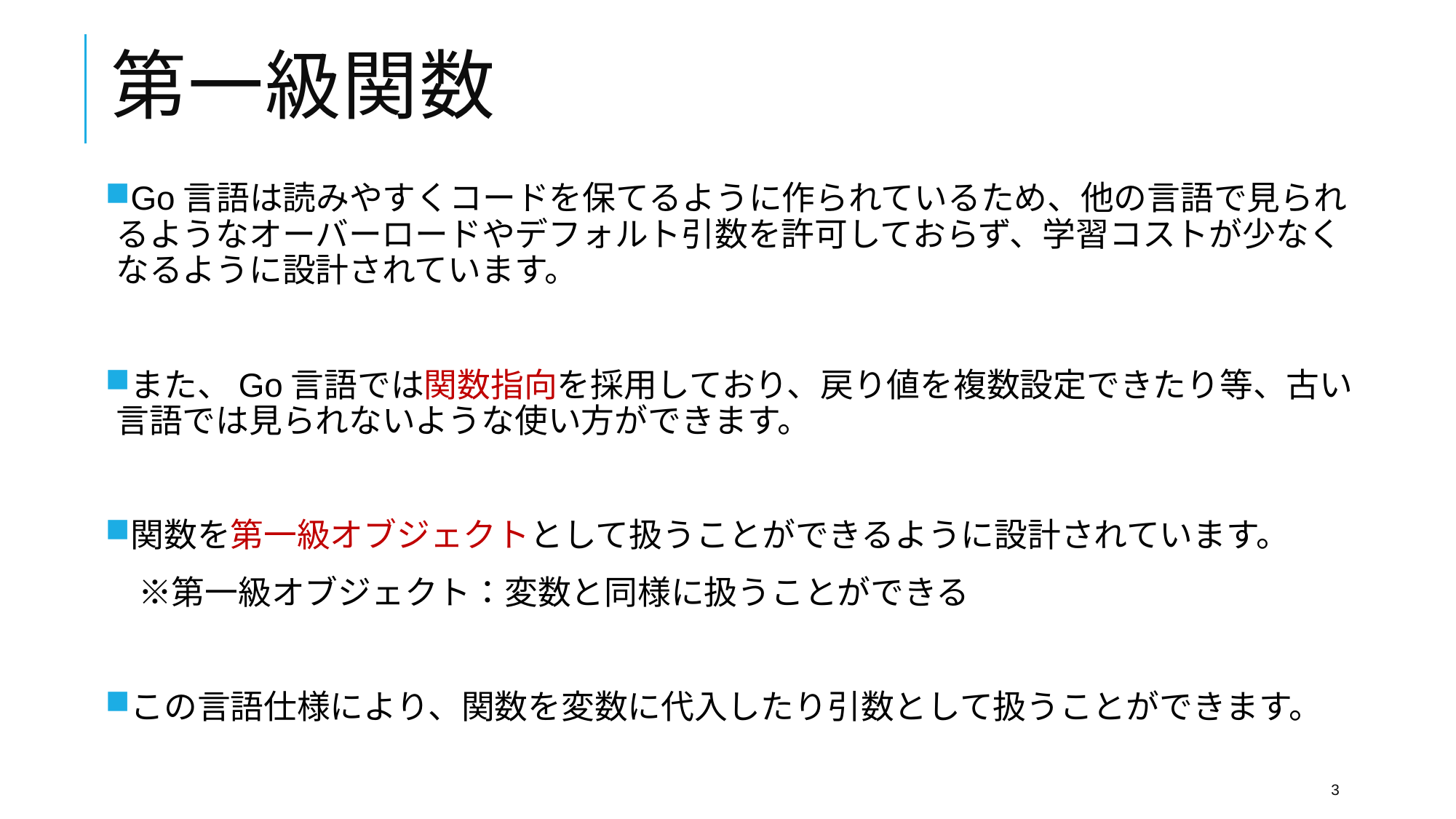

# 第一級関数
Go言語は読みやすくコードを保てるように作られているため、他の言語で見られるようなオーバーロードやデフォルト引数を許可しておらず、学習コストが少なくなるように設計されています。

また、Go言語では関数指向を採用しており、戻り値を複数設定できたり等、古い言語では見られないような使い方ができます。

関数を第一級オブジェクトとして扱うことができるように設計されています。
　※第一級オブジェクト：変数と同様に扱うことができる

この言語仕様により、関数を変数に代入したり引数として扱うことができます。

3